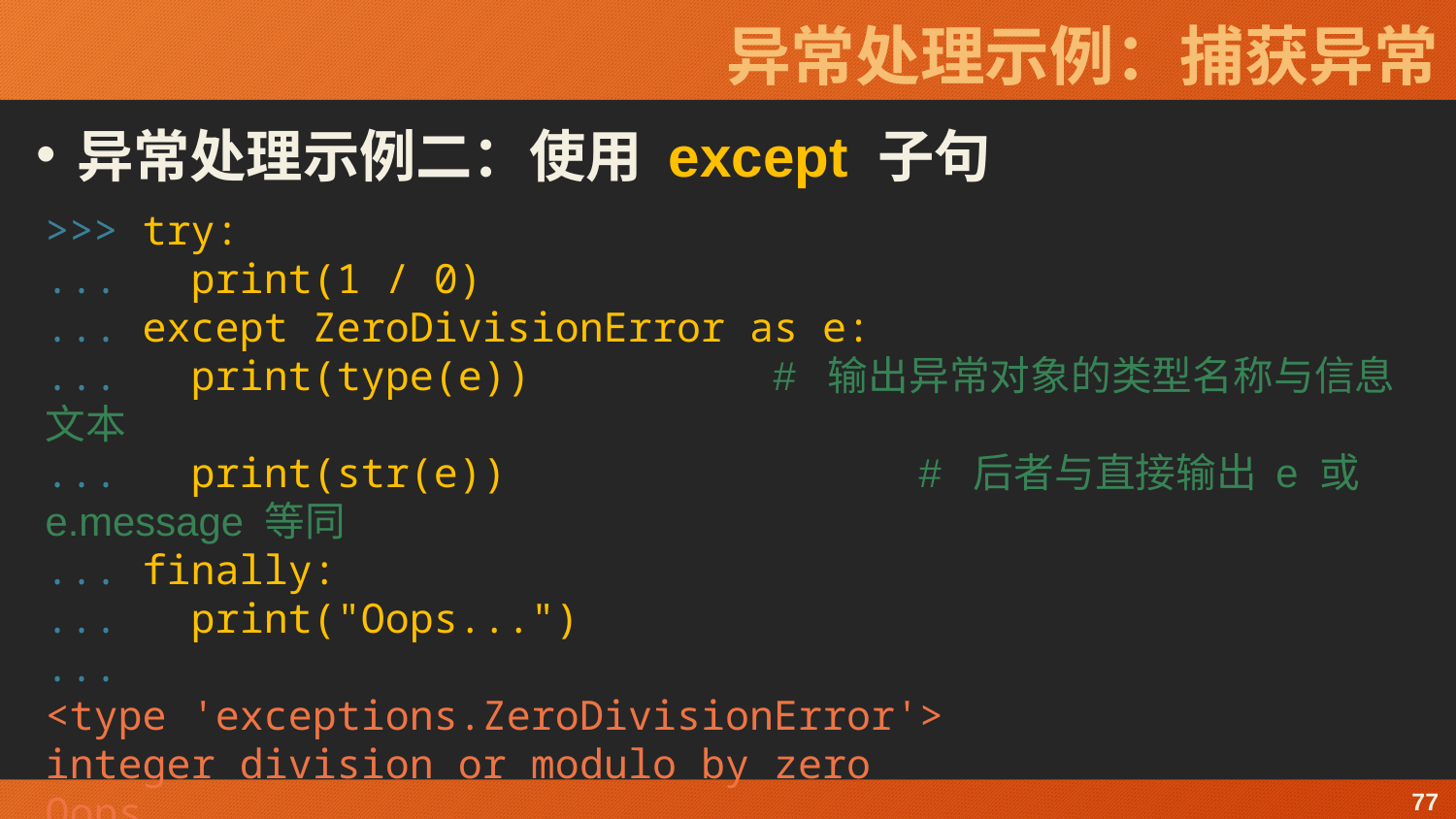

# 异常处理示例：捕获异常
异常处理示例二：使用 except 子句
>>> try:
...   print(1 / 0)
... except ZeroDivisionError as e:
...   print(type(e)) 		#  输出异常对象的类型名称与信息文本
...   print(str(e))			#  后者与直接输出 e 或 e.message 等同
... finally:
...   print("Oops...")
...
<type 'exceptions.ZeroDivisionError'>
integer division or modulo by zero
Oops...
77